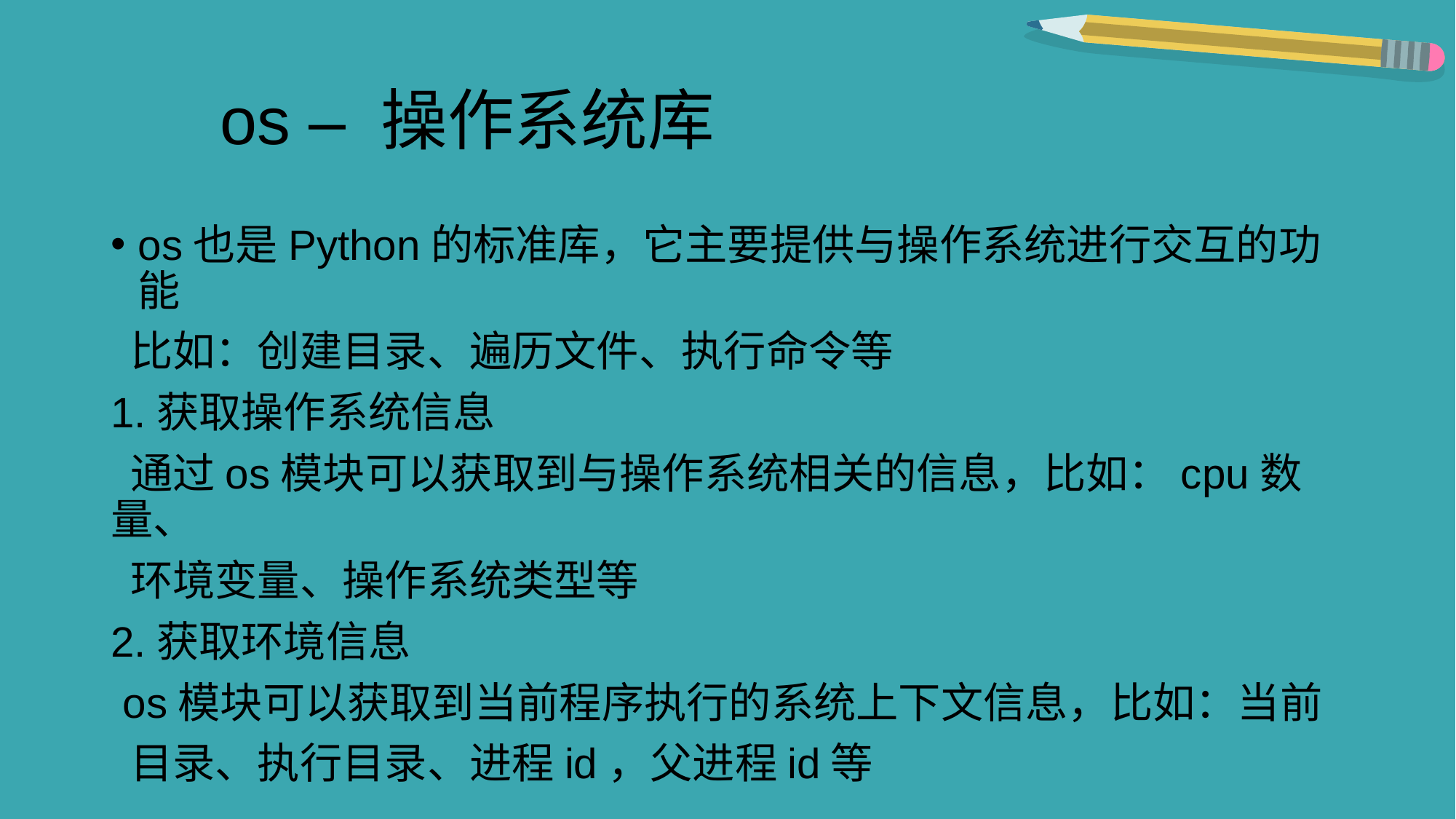

# os – 操作系统库
os也是Python的标准库，它主要提供与操作系统进行交互的功能
 比如：创建目录、遍历文件、执行命令等
1.获取操作系统信息
 通过os模块可以获取到与操作系统相关的信息，比如：cpu数量、
 环境变量、操作系统类型等
2.获取环境信息
 os模块可以获取到当前程序执行的系统上下文信息，比如：当前
 目录、执行目录、进程id，父进程id等